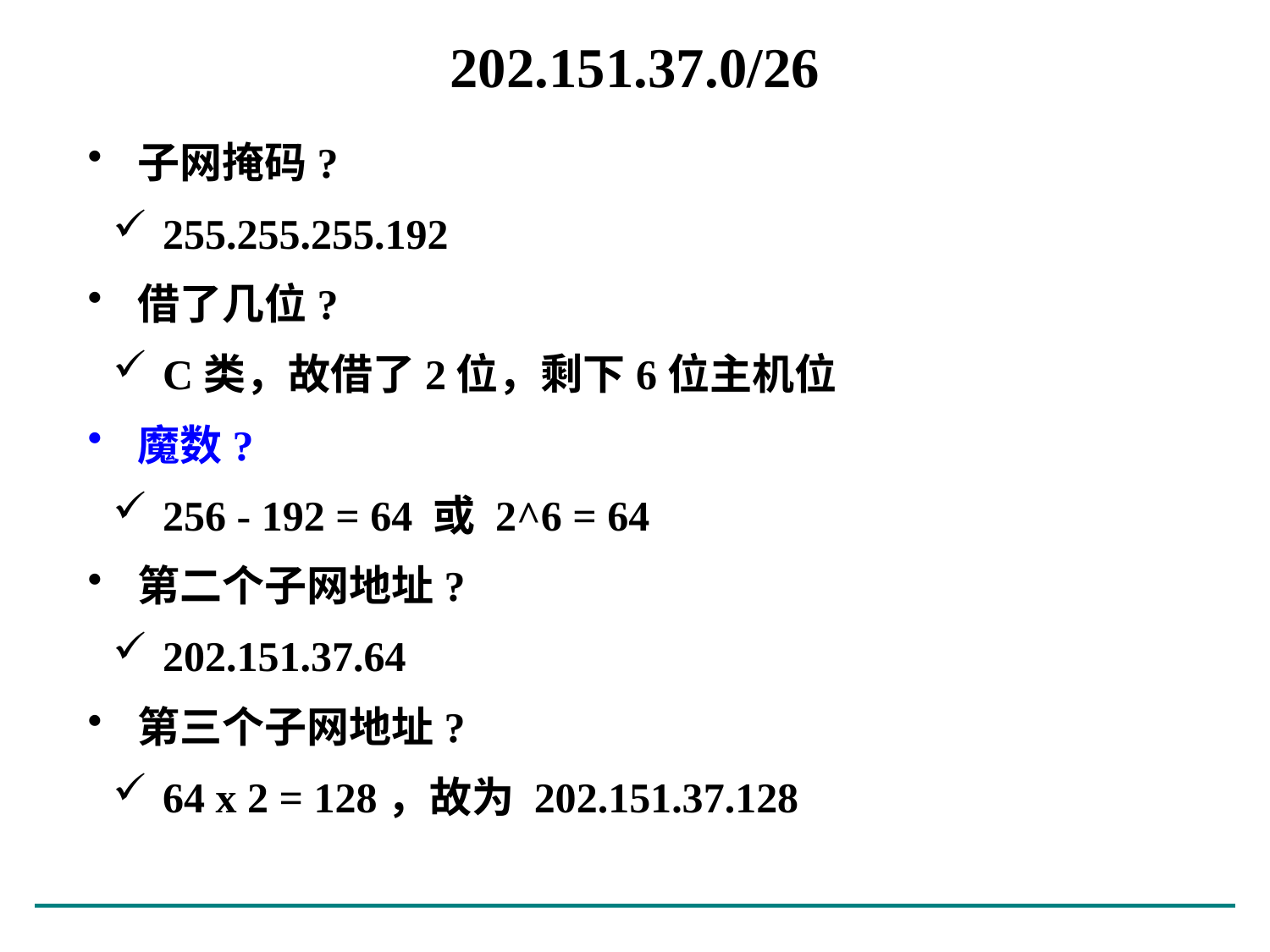

# 202.151.37.0/26
子网掩码?
255.255.255.192
借了几位?
C类，故借了2位，剩下6位主机位
魔数?
256 - 192 = 64 或 2^6 = 64
第二个子网地址?
202.151.37.64
第三个子网地址?
64 x 2 = 128，故为 202.151.37.128